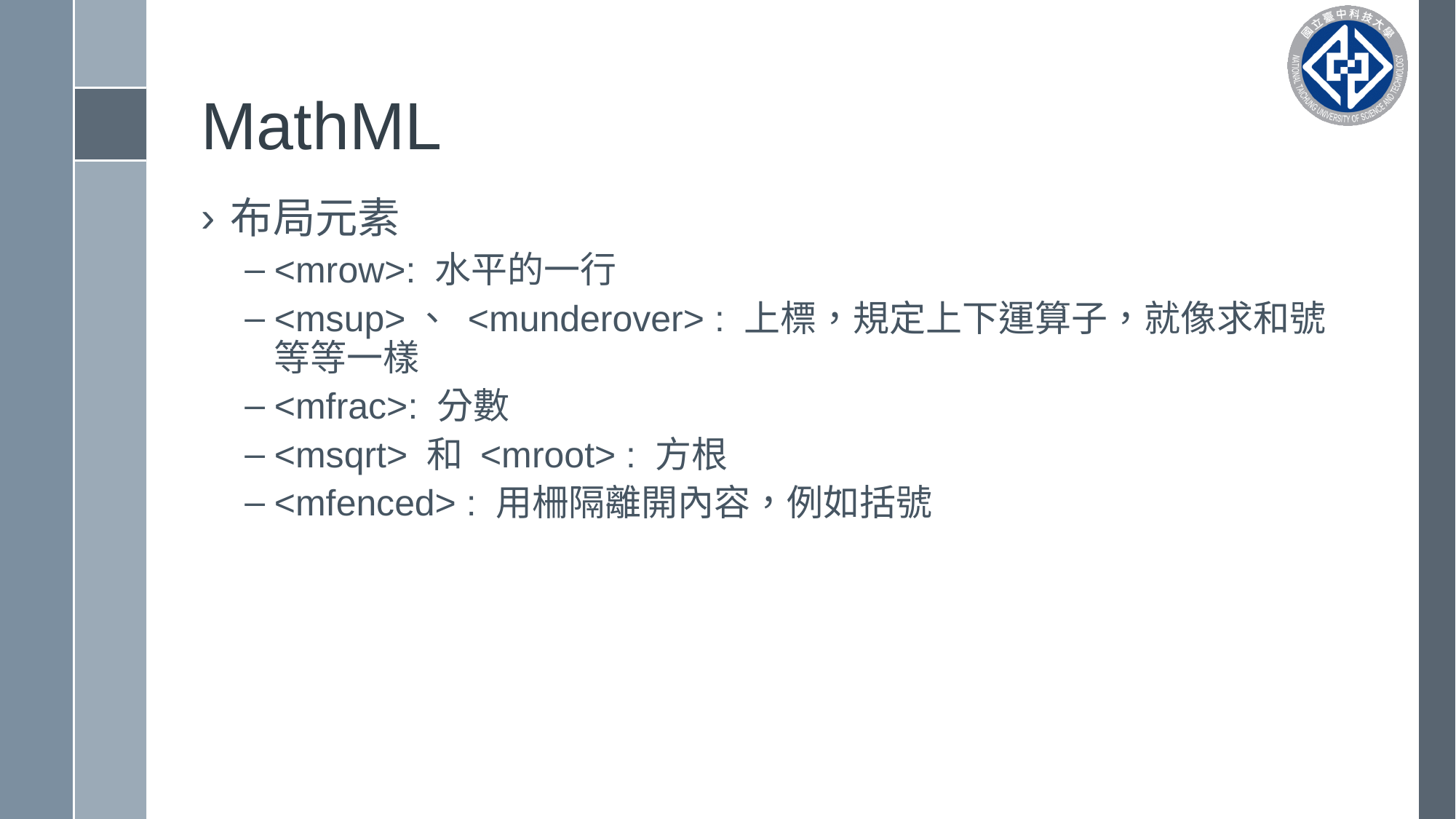

# MathML
布局元素
<mrow>: 水平的一行
<msup>、 <munderover> : 上標，規定上下運算子，就像求和號等等一樣
<mfrac>: 分數
<msqrt> 和 <mroot> : 方根
<mfenced> : 用柵隔離開內容，例如括號